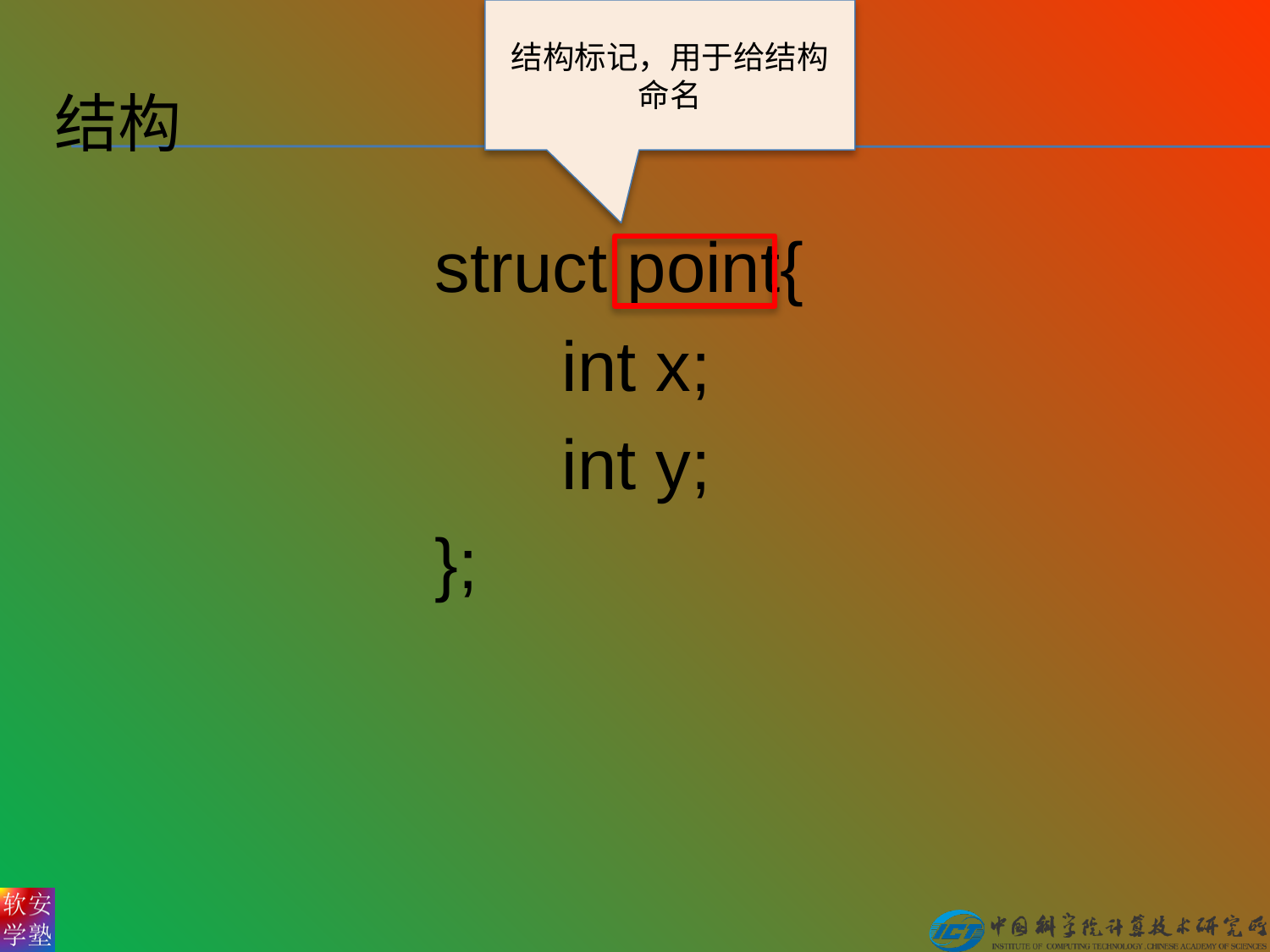

结构标记，用于给结构命名

# 结构
struct point{
	int x;
	int y;
};